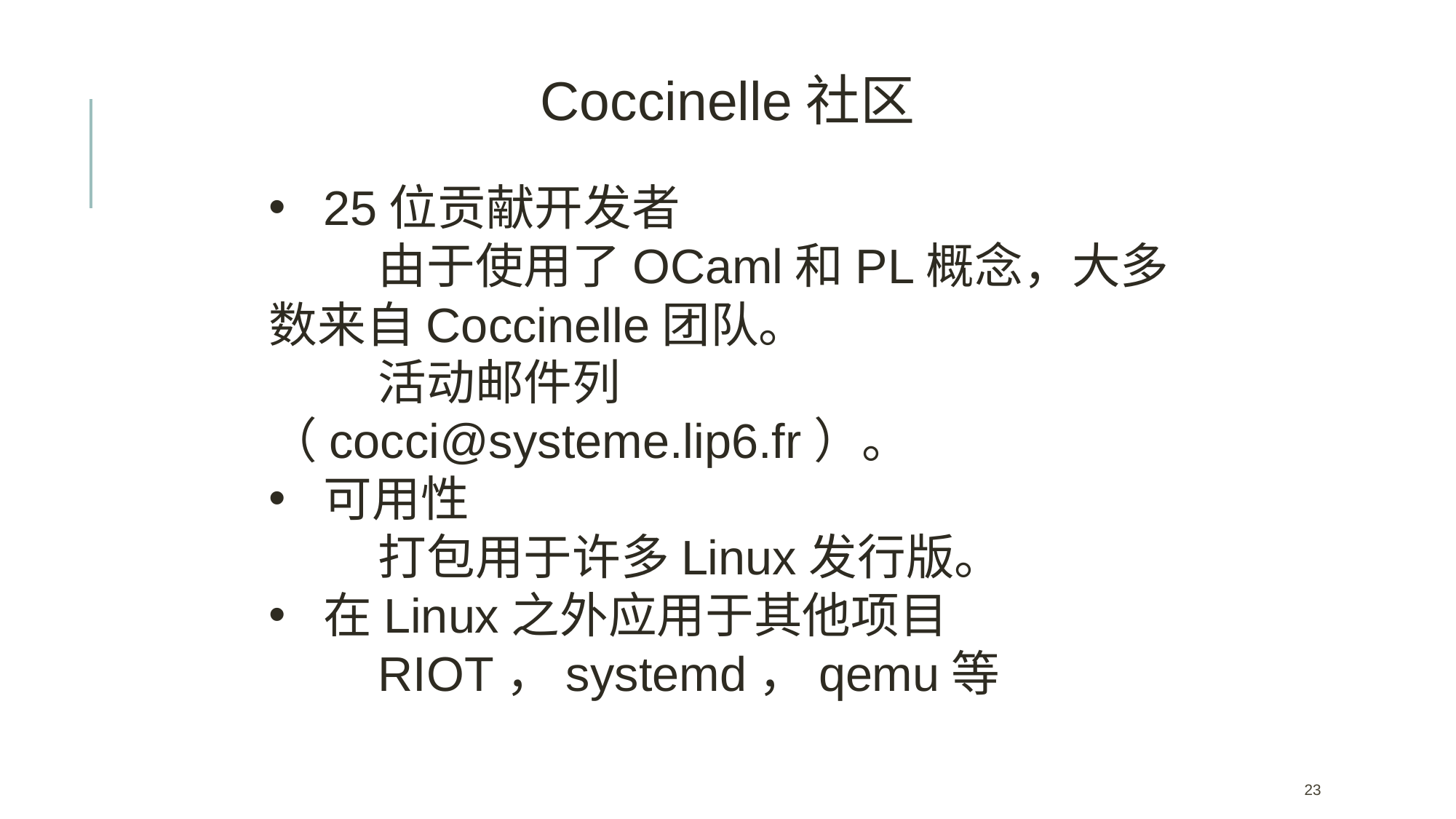

Coccinelle社区
25位贡献开发者
	由于使用了OCaml和PL概念，大多数来自Coccinelle团队。
	活动邮件列（cocci@systeme.lip6.fr）。
可用性
	打包用于许多Linux发行版。
在Linux之外应用于其他项目
	RIOT，systemd，qemu等

23